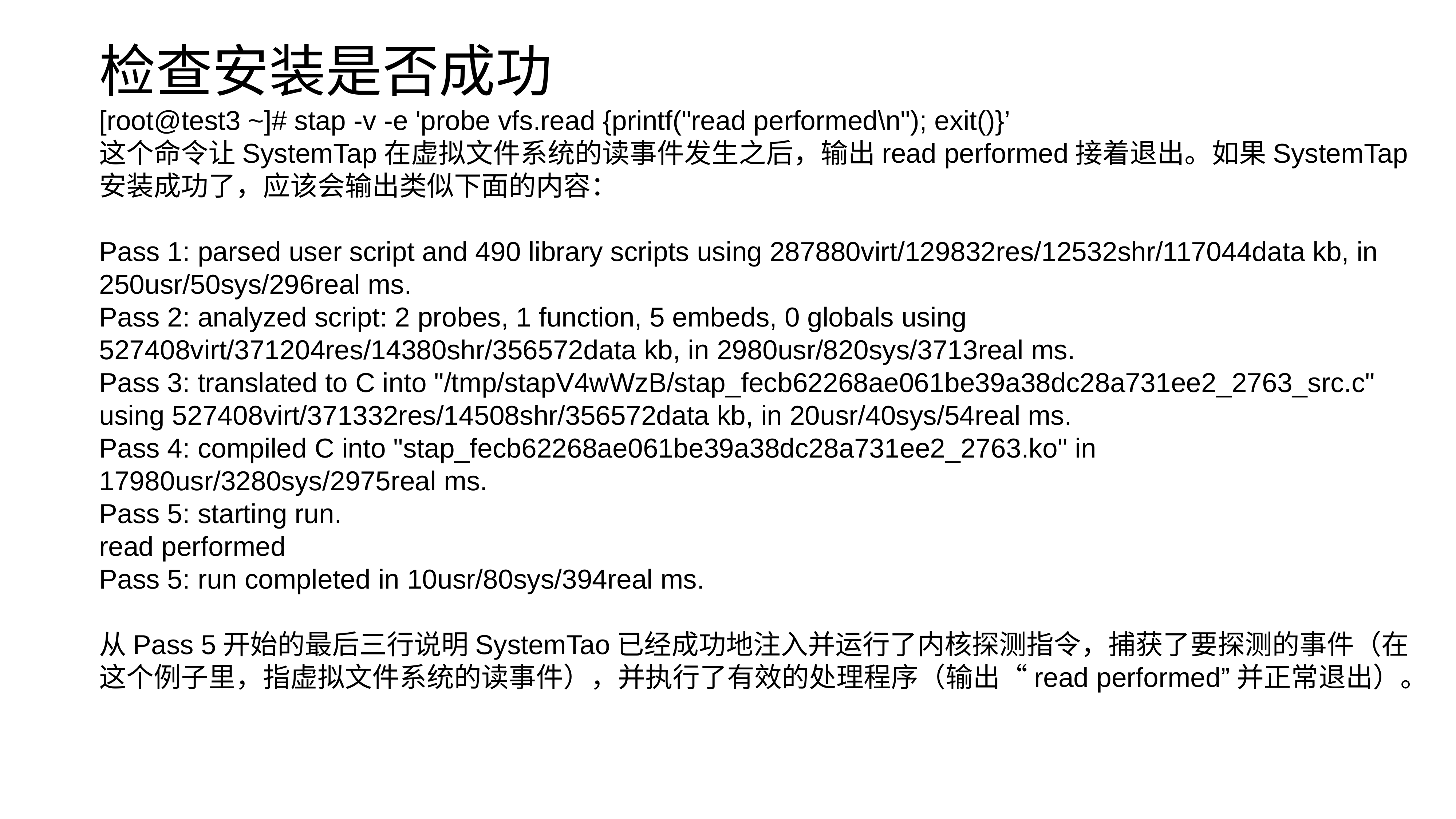

检查安装是否成功
[root@test3 ~]# stap -v -e 'probe vfs.read {printf("read performed\n"); exit()}’
这个命令让SystemTap在虚拟文件系统的读事件发生之后，输出read performed接着退出。如果SystemTap安装成功了，应该会输出类似下面的内容：

Pass 1: parsed user script and 490 library scripts using 287880virt/129832res/12532shr/117044data kb, in 250usr/50sys/296real ms.
Pass 2: analyzed script: 2 probes, 1 function, 5 embeds, 0 globals using 527408virt/371204res/14380shr/356572data kb, in 2980usr/820sys/3713real ms.
Pass 3: translated to C into "/tmp/stapV4wWzB/stap_fecb62268ae061be39a38dc28a731ee2_2763_src.c" using 527408virt/371332res/14508shr/356572data kb, in 20usr/40sys/54real ms.
Pass 4: compiled C into "stap_fecb62268ae061be39a38dc28a731ee2_2763.ko" in 17980usr/3280sys/2975real ms.
Pass 5: starting run.
read performed
Pass 5: run completed in 10usr/80sys/394real ms.

从Pass 5开始的最后三行说明SystemTao已经成功地注入并运行了内核探测指令，捕获了要探测的事件（在这个例子里，指虚拟文件系统的读事件），并执行了有效的处理程序（输出“read performed”并正常退出）。